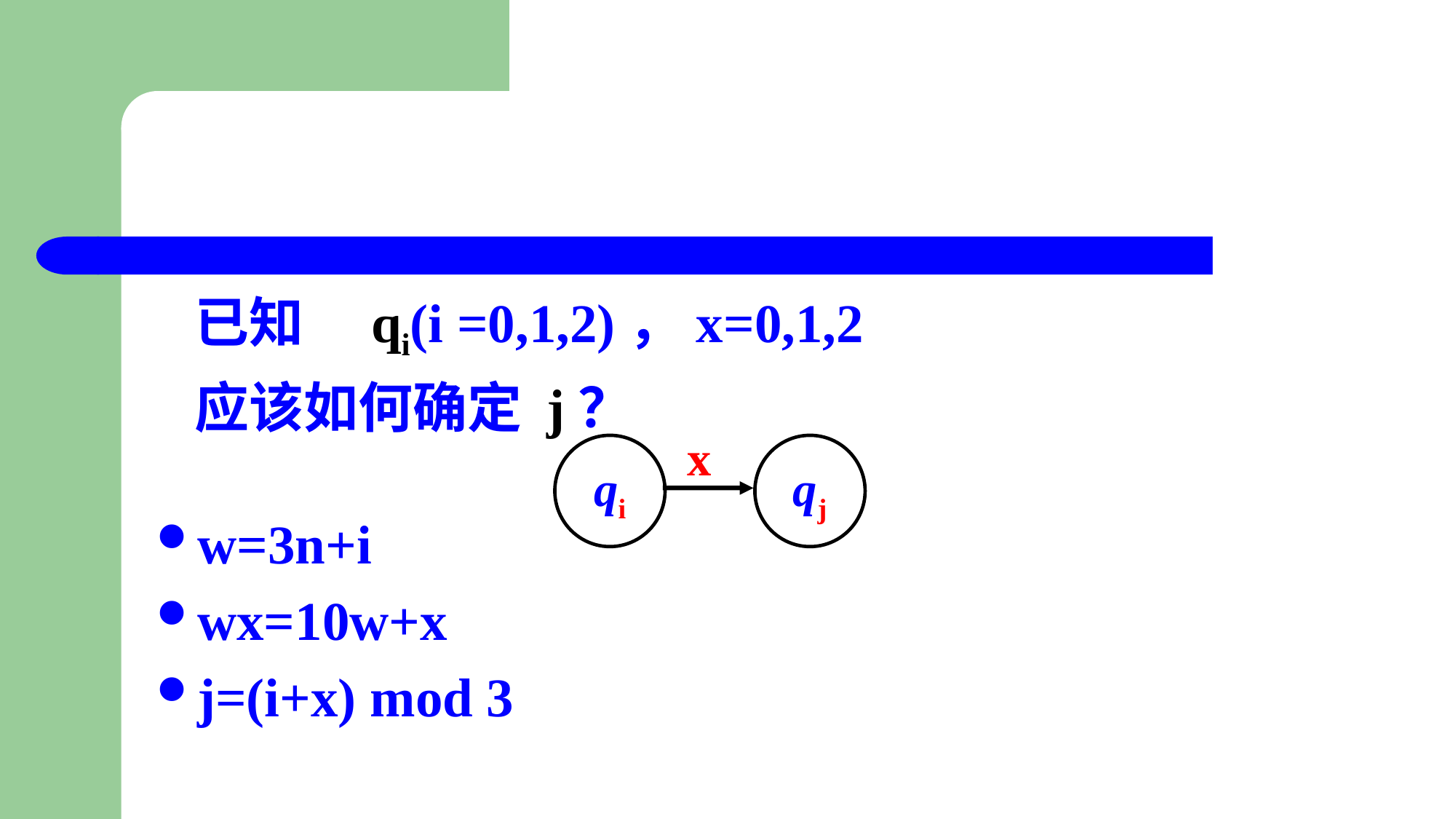

#
  已知　qi(i =0,1,2)，x=0,1,2
  应该如何确定 j？

w=3n+i
wx=10w+x
j=(i+x) mod 3

x
qi
qj